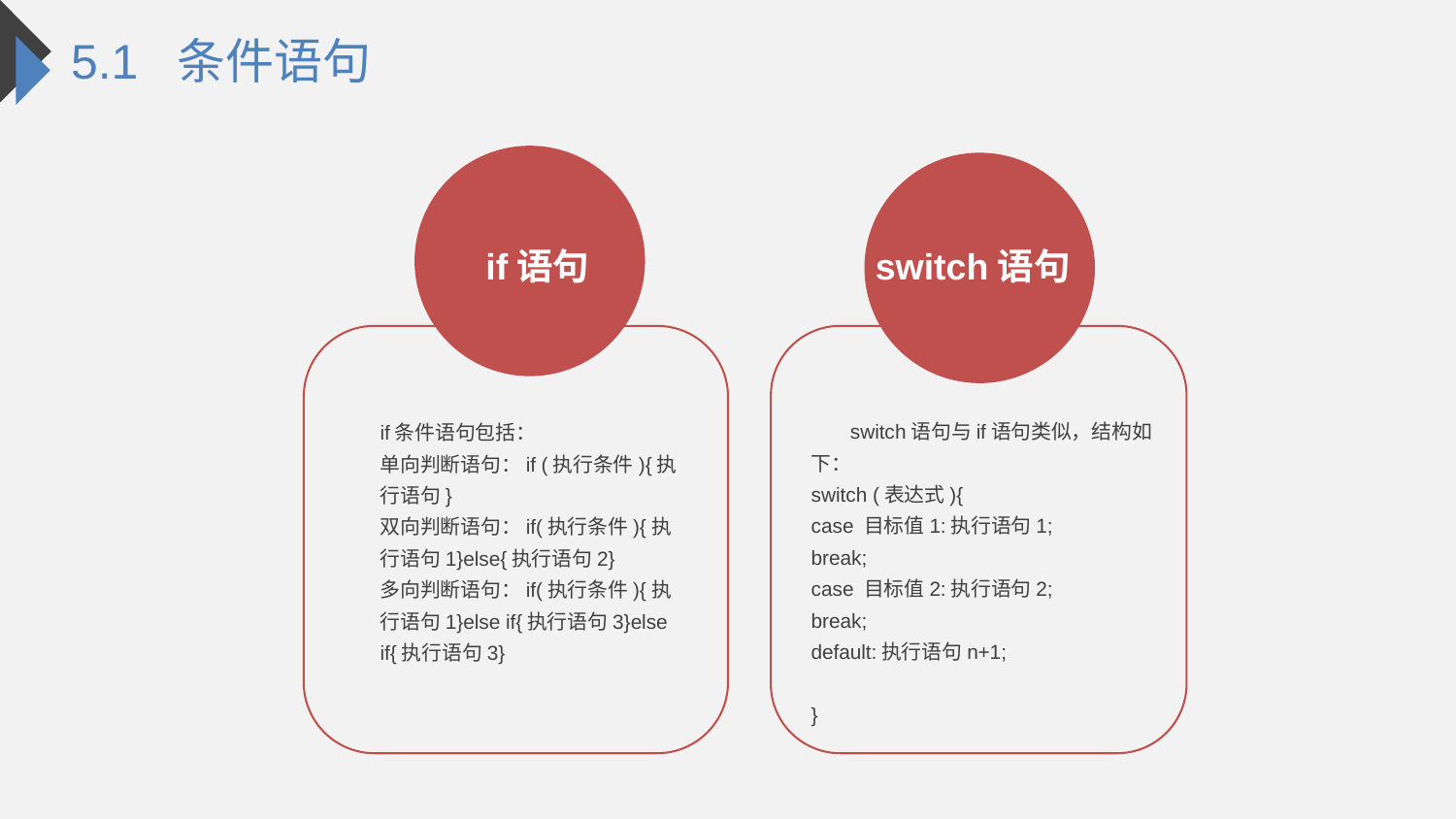

5.1  条件语句

if语句
switch语句

       switch语句与if语句类似，结构如下：
switch (表达式){
case 目标值1:执行语句1;
break;
case 目标值2:执行语句2;
break;
default:执行语句n+1;
}
if条件语句包括：
单向判断语句：if (执行条件){执行语句}
双向判断语句：if(执行条件){执行语句1}else{执行语句2}
多向判断语句：if(执行条件){执行语句1}else if{执行语句3}else if{执行语句3}